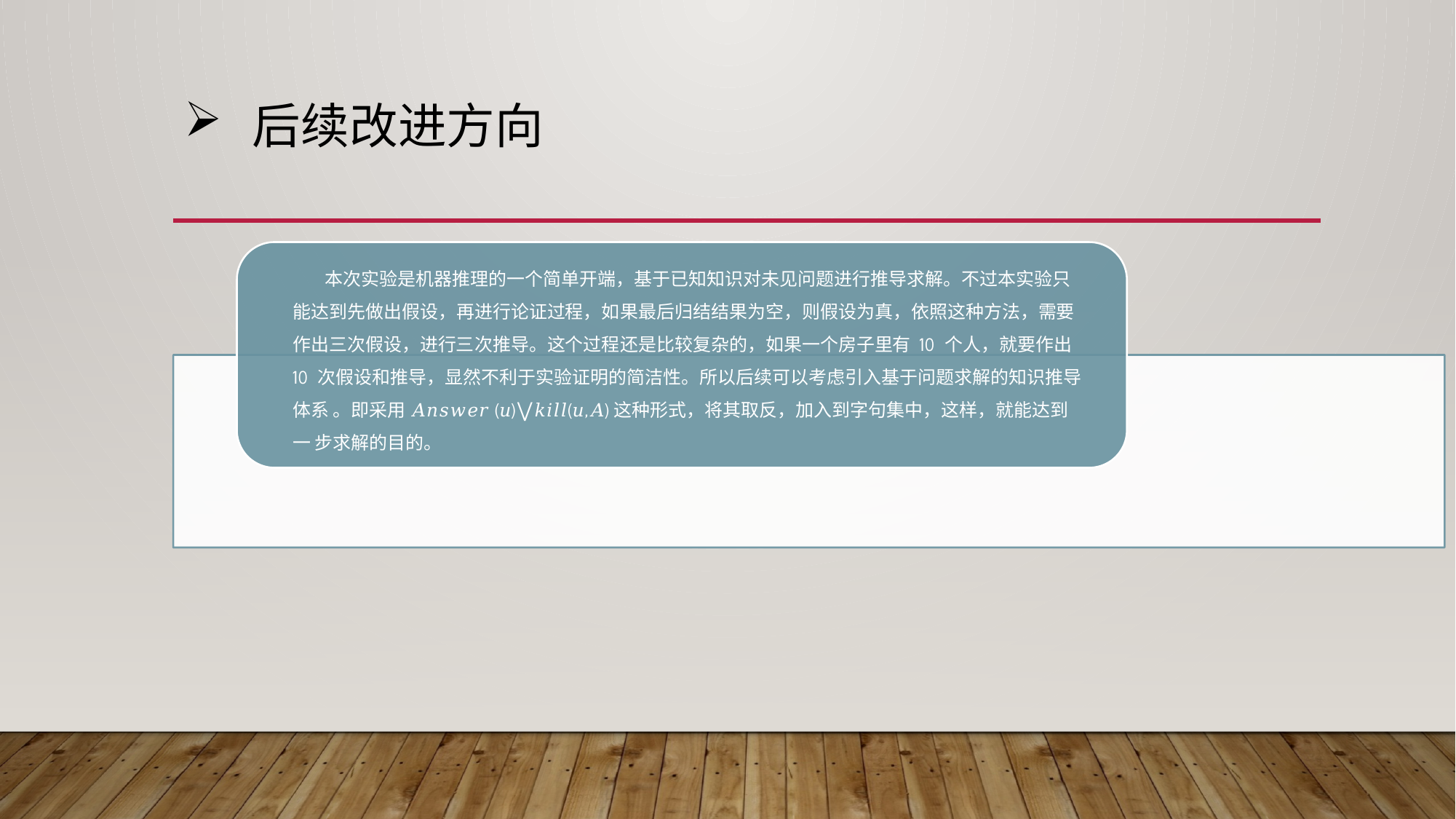

# 后续改进方向
       本次实验是机器推理的一个简单开端，基于已知知识对未见问题进行推导求解。不过本实验只能达到先做出假设，再进行论证过程，如果最后归结结果为空，则假设为真，依照这种方法，需要作出三次假设，进行三次推导。这个过程还是比较复杂的，如果一个房子里有 10 个人，就要作出 10 次假设和推导，显然不利于实验证明的简洁性。所以后续可以考虑引入基于问题求解的知识推导体系 。即采用 𝐴𝑛𝑠𝑤𝑒𝑟(𝑢)⋁𝑘𝑖𝑙𝑙(𝑢,𝐴)这种形式，将其取反，加入到字句集中，这样，就能达到一 步求解的目的。